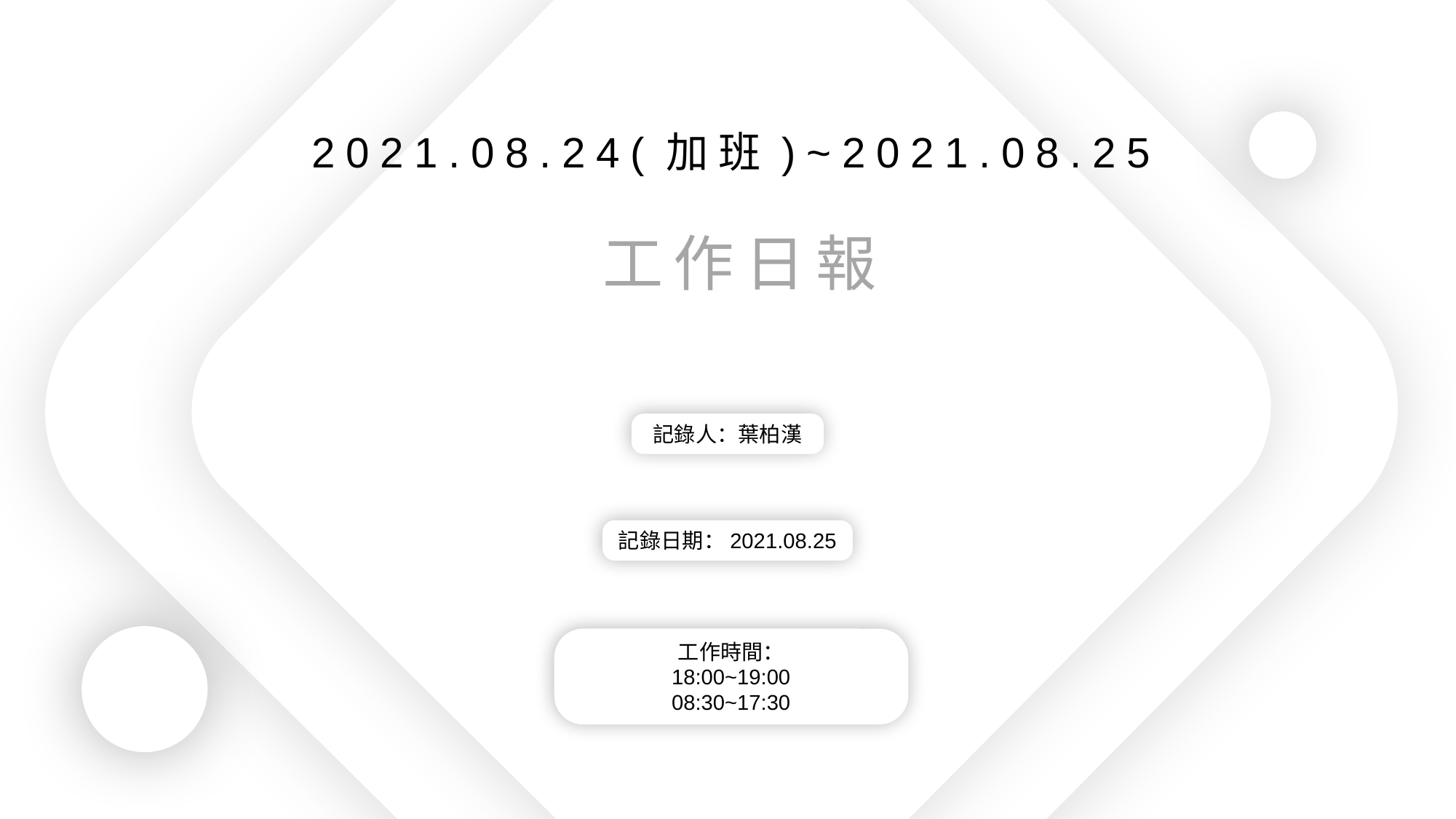

2021.08.24(加班)~2021.08.25
工作日報

記錄人：葉柏漢

記錄日期：2021.08.25

工作時間：
18:00~19:00
08:30~17:30